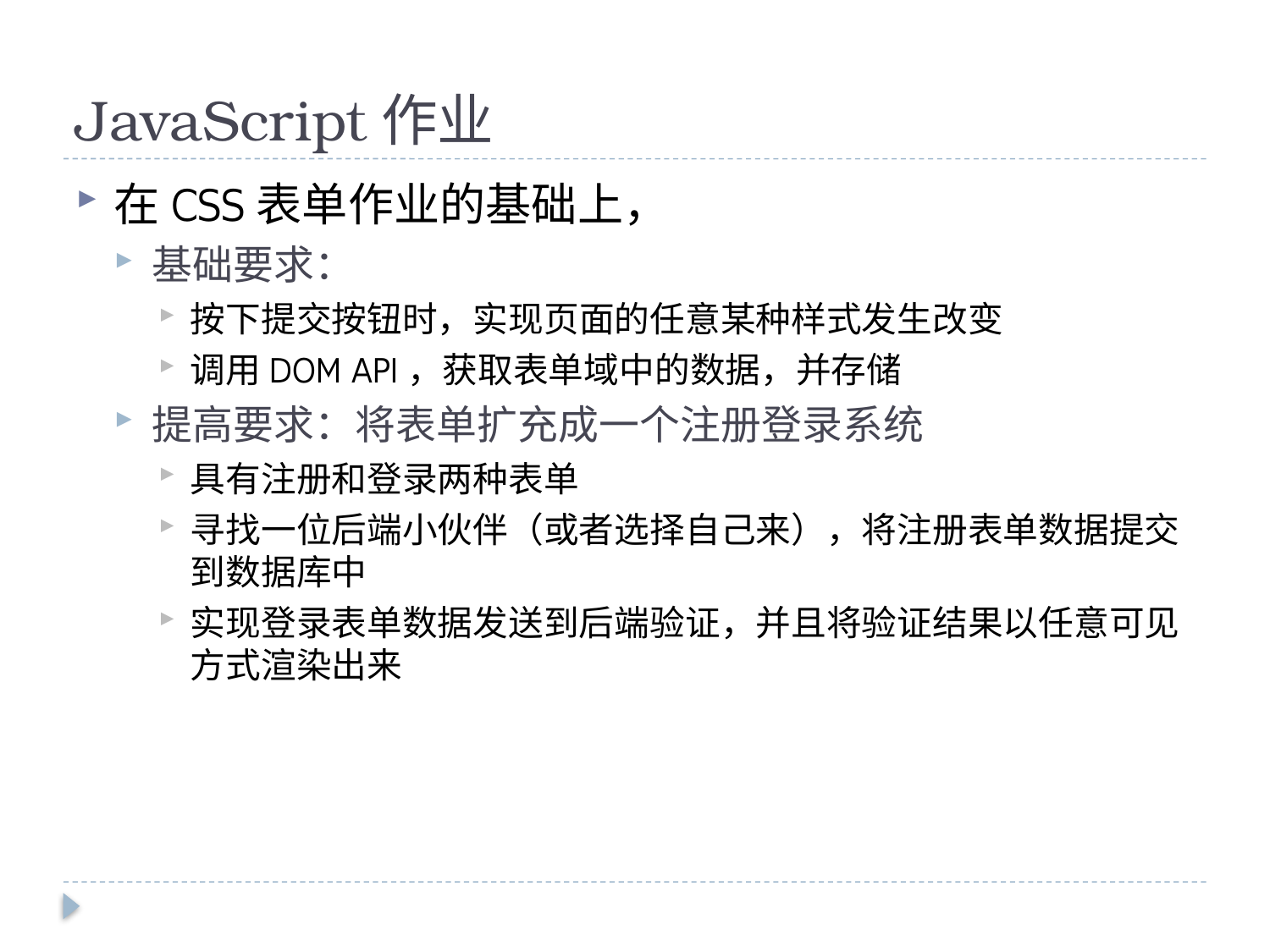

# JavaScript作业
在CSS表单作业的基础上，
基础要求：
按下提交按钮时，实现页面的任意某种样式发生改变
调用DOM API，获取表单域中的数据，并存储
提高要求：将表单扩充成一个注册登录系统
具有注册和登录两种表单
寻找一位后端小伙伴（或者选择自己来），将注册表单数据提交到数据库中
实现登录表单数据发送到后端验证，并且将验证结果以任意可见方式渲染出来